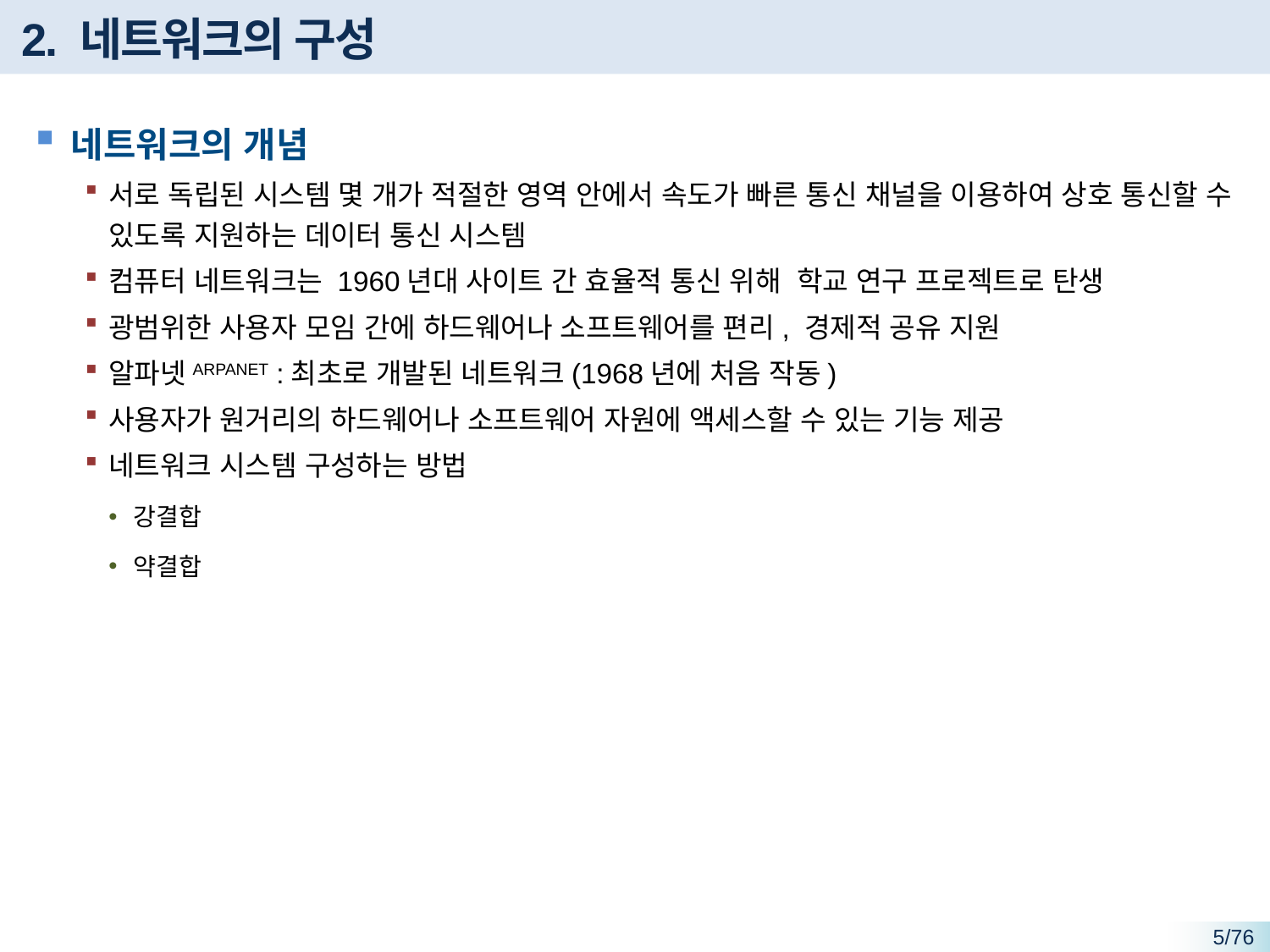

# 2. 네트워크의 구성
네트워크의 개념
서로 독립된 시스템 몇 개가 적절한 영역 안에서 속도가 빠른 통신 채널을 이용하여 상호 통신할 수 있도록 지원하는 데이터 통신 시스템
컴퓨터 네트워크는 1960년대 사이트 간 효율적 통신 위해  학교 연구 프로젝트로 탄생
광범위한 사용자 모임 간에 하드웨어나 소프트웨어를 편리, 경제적 공유 지원
알파넷ARPANET :최초로 개발된 네트워크(1968년에 처음 작동)
사용자가 원거리의 하드웨어나 소프트웨어 자원에 액세스할 수 있는 기능 제공
네트워크 시스템 구성하는 방법
강결합
약결합